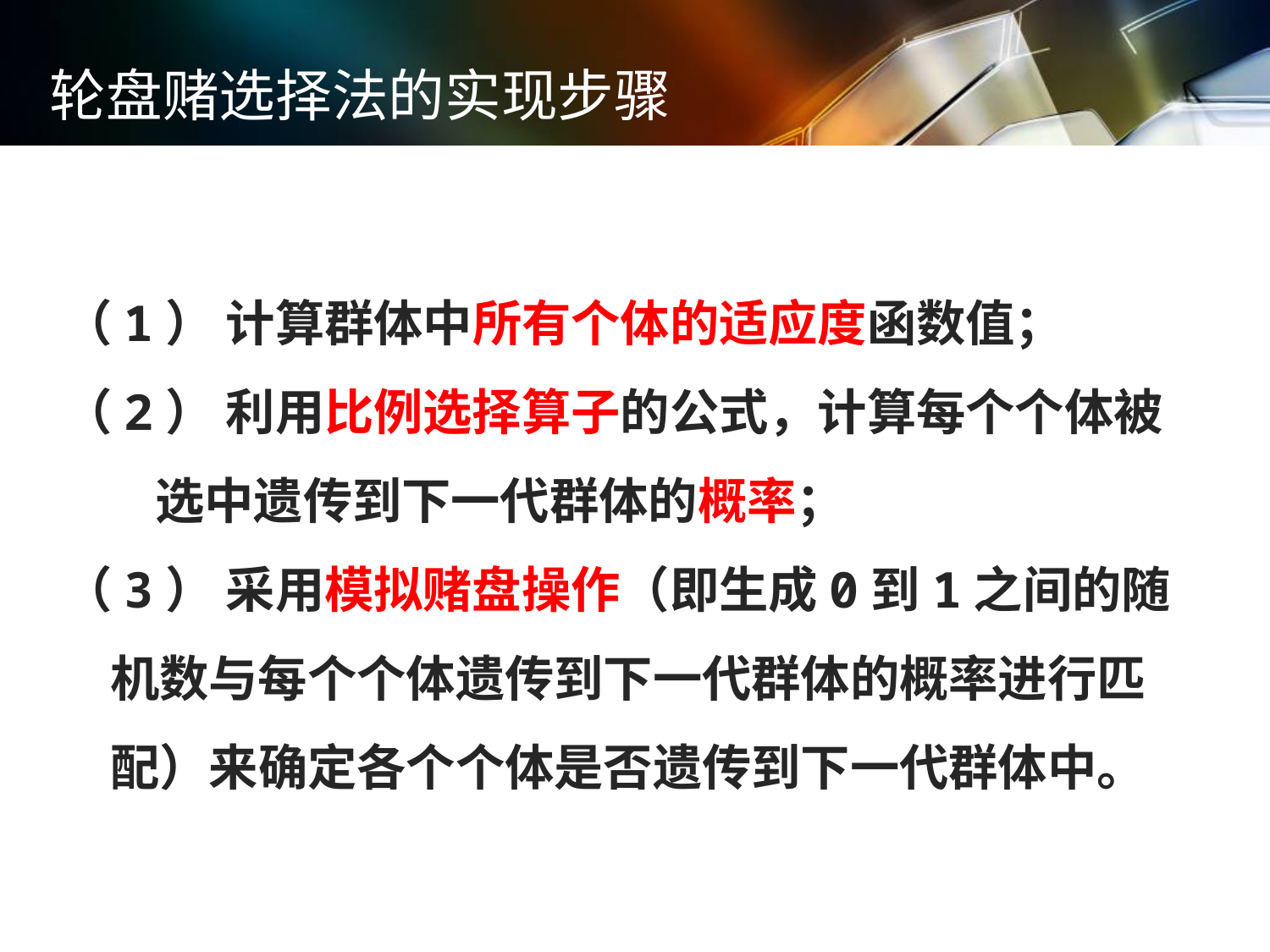

轮盘赌选择法的实现步骤
（1） 计算群体中所有个体的适应度函数值；
（2） 利用比例选择算子的公式，计算每个个体被       选中遗传到下一代群体的概率；
（3） 采用模拟赌盘操作（即生成0到1之间的随机数与每个个体遗传到下一代群体的概率进行匹配）来确定各个个体是否遗传到下一代群体中。